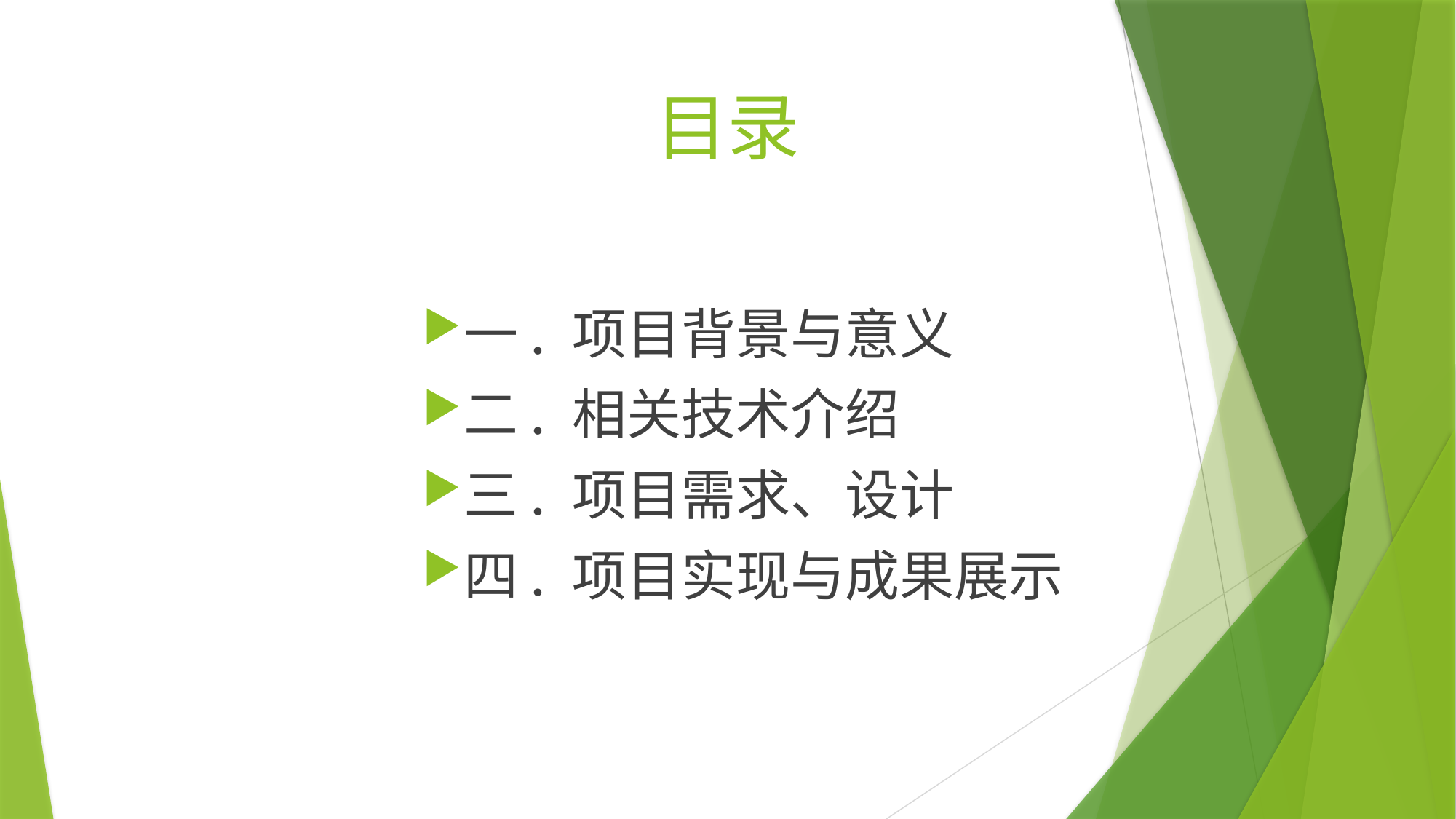

# 目录
一. 项目背景与意义
二. 相关技术介绍
三. 项目需求、设计
四. 项目实现与成果展示